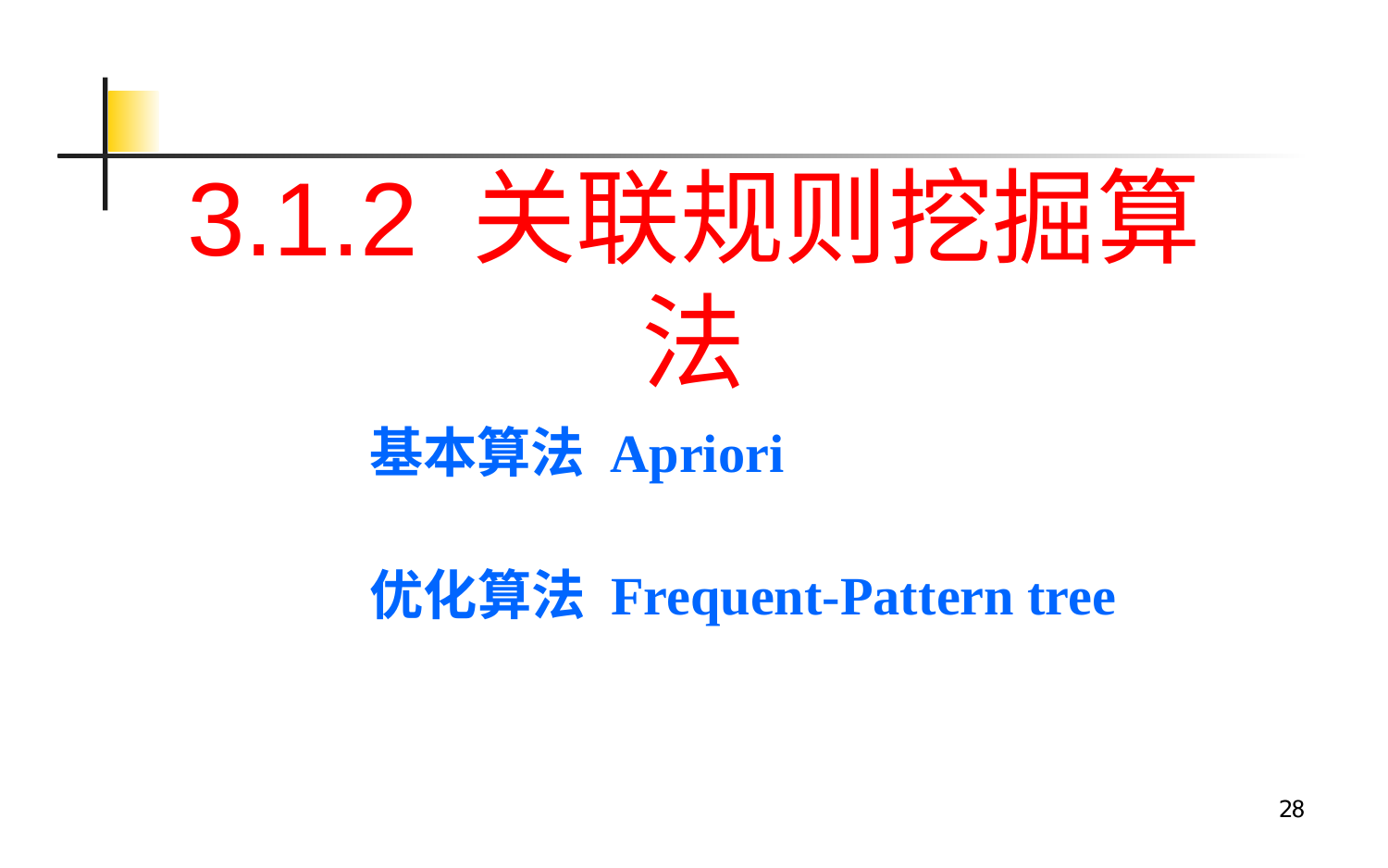

3.1.2 关联规则挖掘算法
基本算法 Apriori
优化算法 Frequent-Pattern tree
28